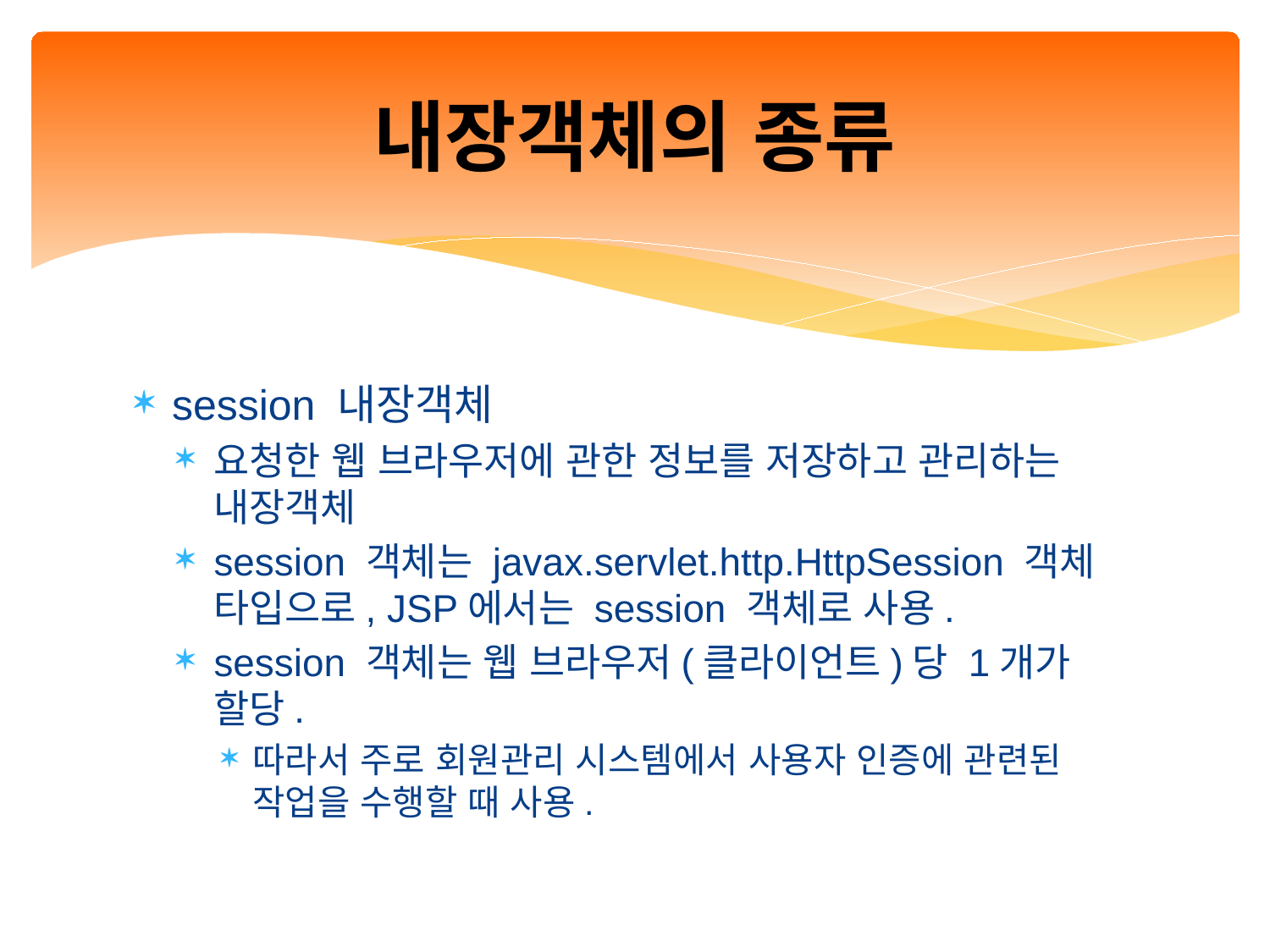

# 내장객체의 종류
session 내장객체
요청한 웹 브라우저에 관한 정보를 저장하고 관리하는 내장객체
session 객체는 javax.servlet.http.HttpSession 객체 타입으로, JSP에서는 session 객체로 사용.
session 객체는 웹 브라우저(클라이언트)당 1개가 할당.
따라서 주로 회원관리 시스템에서 사용자 인증에 관련된 작업을 수행할 때 사용.